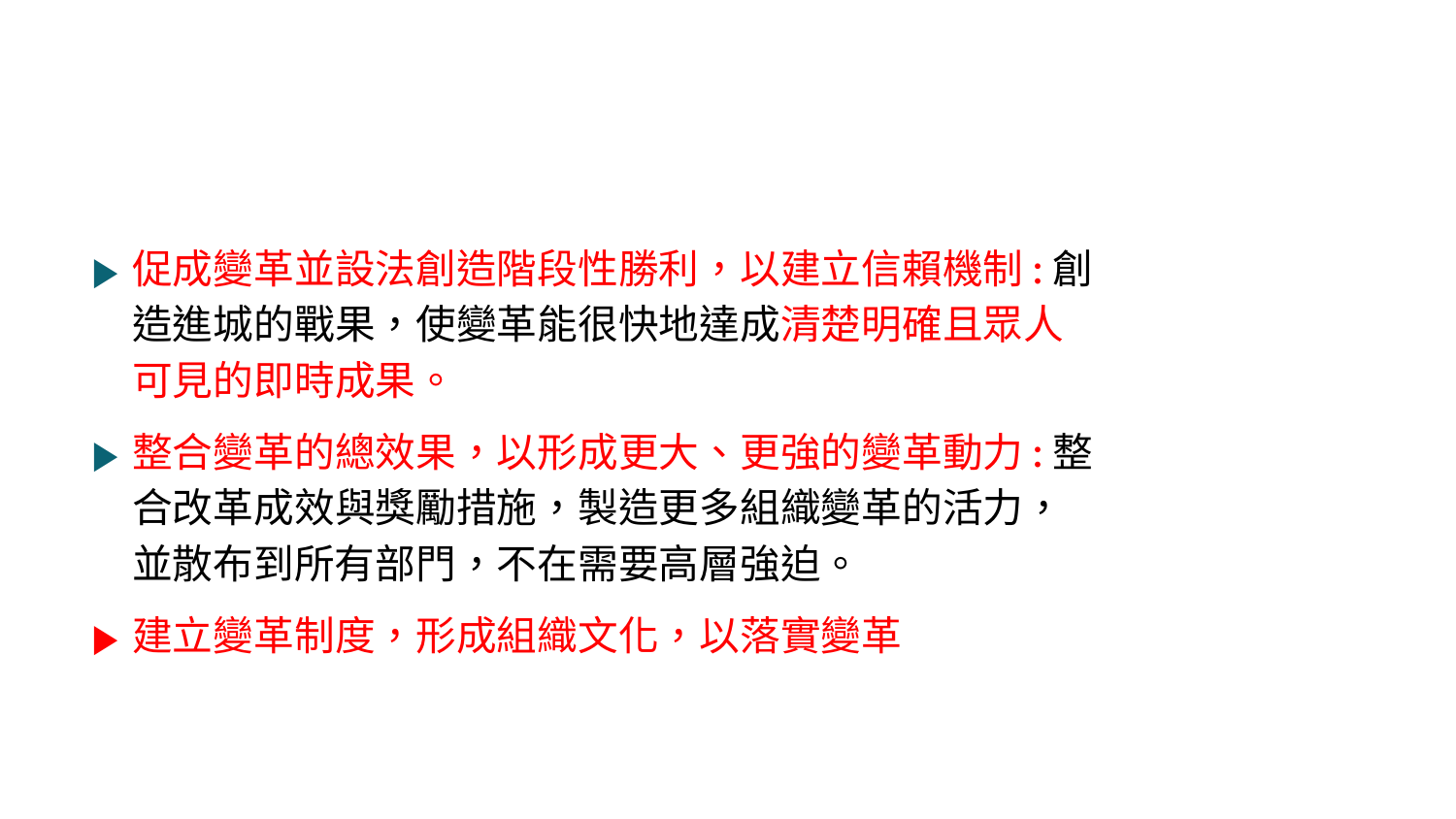

#
促成變革並設法創造階段性勝利，以建立信賴機制:創造進城的戰果，使變革能很快地達成清楚明確且眾人可見的即時成果。
整合變革的總效果，以形成更大、更強的變革動力:整合改革成效與獎勵措施，製造更多組織變革的活力，並散布到所有部門，不在需要高層強迫。
建立變革制度，形成組織文化，以落實變革